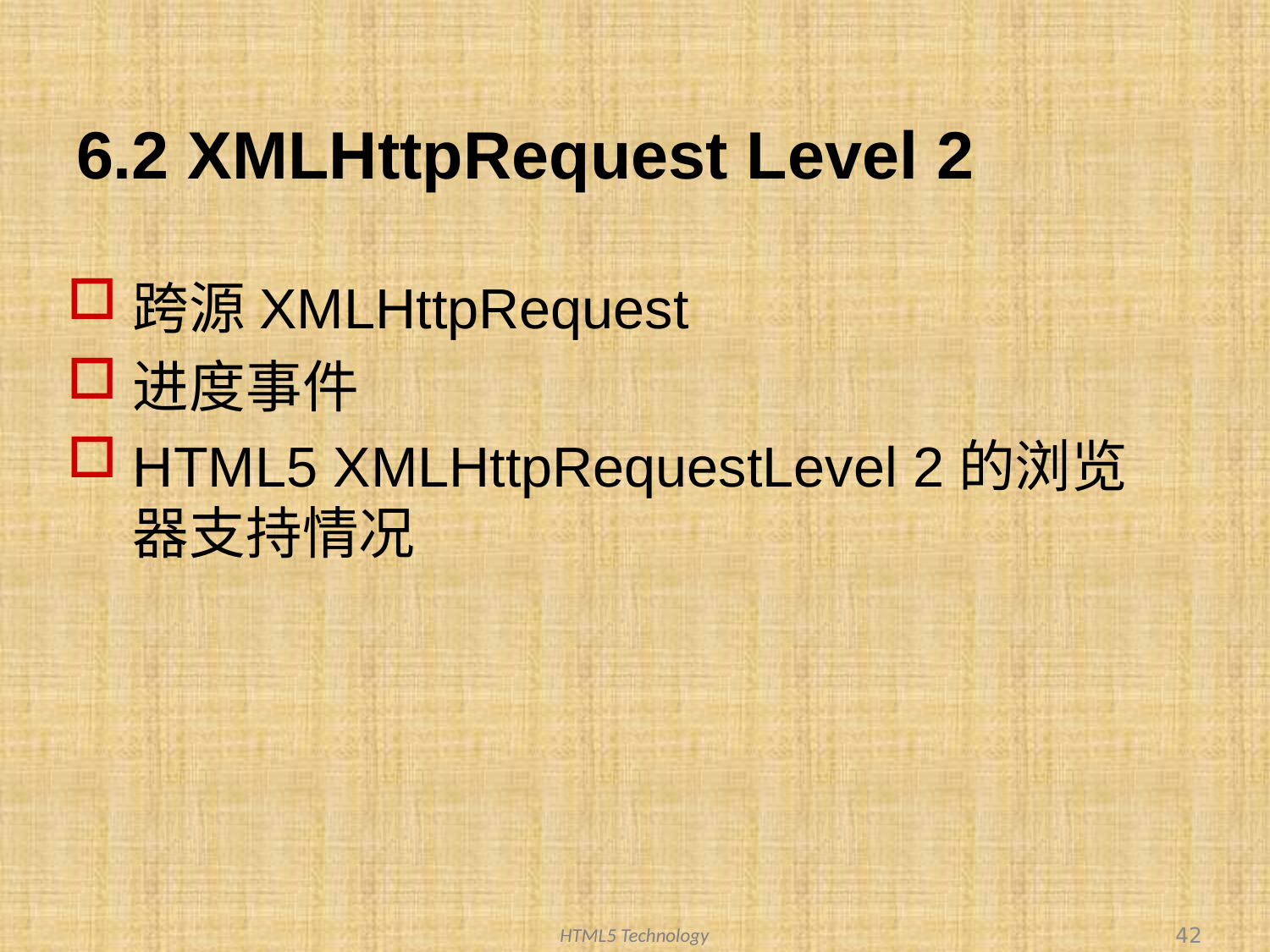

# 6.2 XMLHttpRequest Level 2
跨源XMLHttpRequest
进度事件
HTML5 XMLHttpRequestLevel 2的浏览器支持情况

42
HTML5 Technology